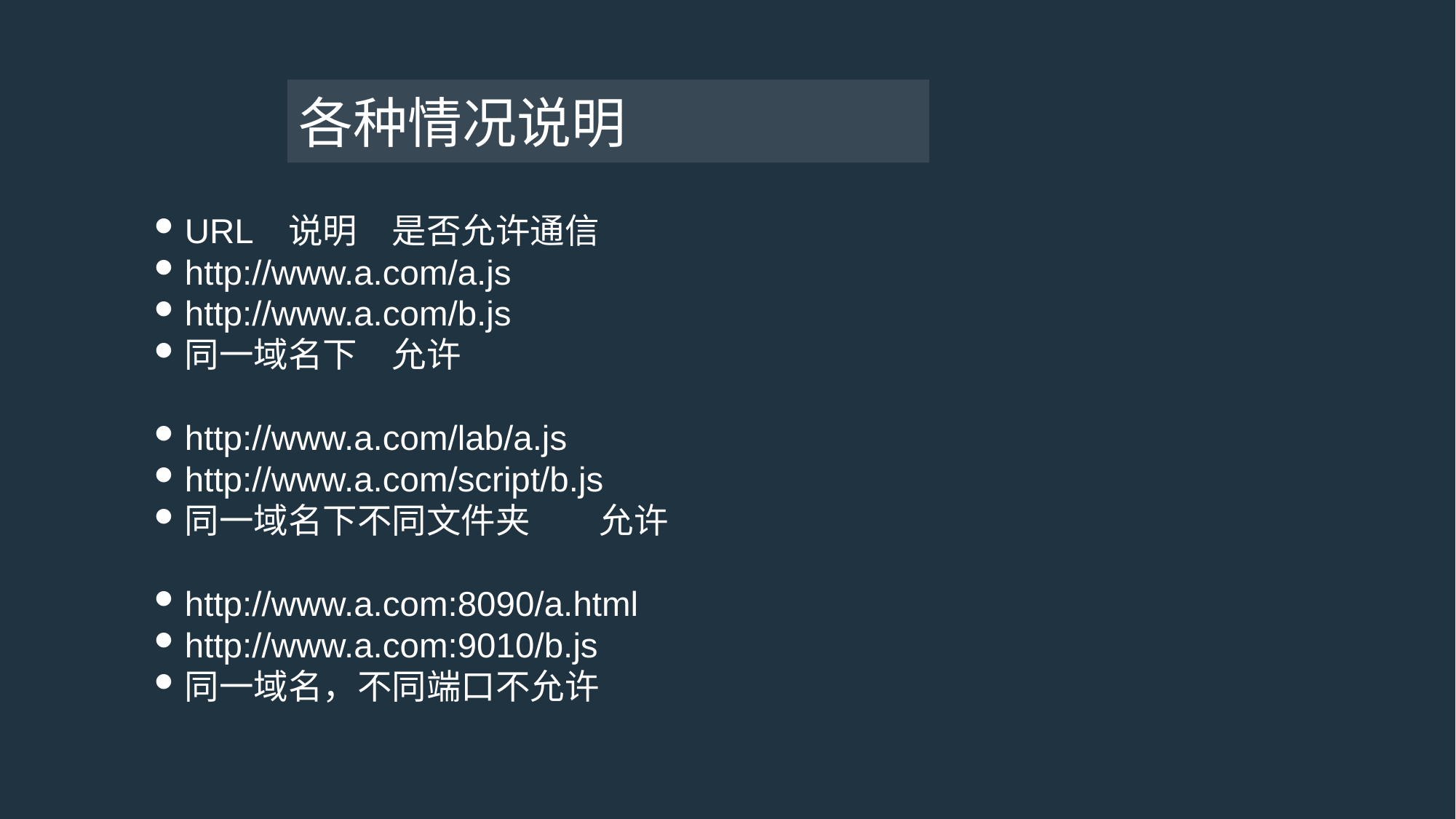

# 各种情况说明
URL	说明	是否允许通信
http://www.a.com/a.js
http://www.a.com/b.js
同一域名下	允许

http://www.a.com/lab/a.js
http://www.a.com/script/b.js
同一域名下不同文件夹	允许

http://www.a.com:8090/a.html
http://www.a.com:9010/b.js
同一域名，不同端口	不允许